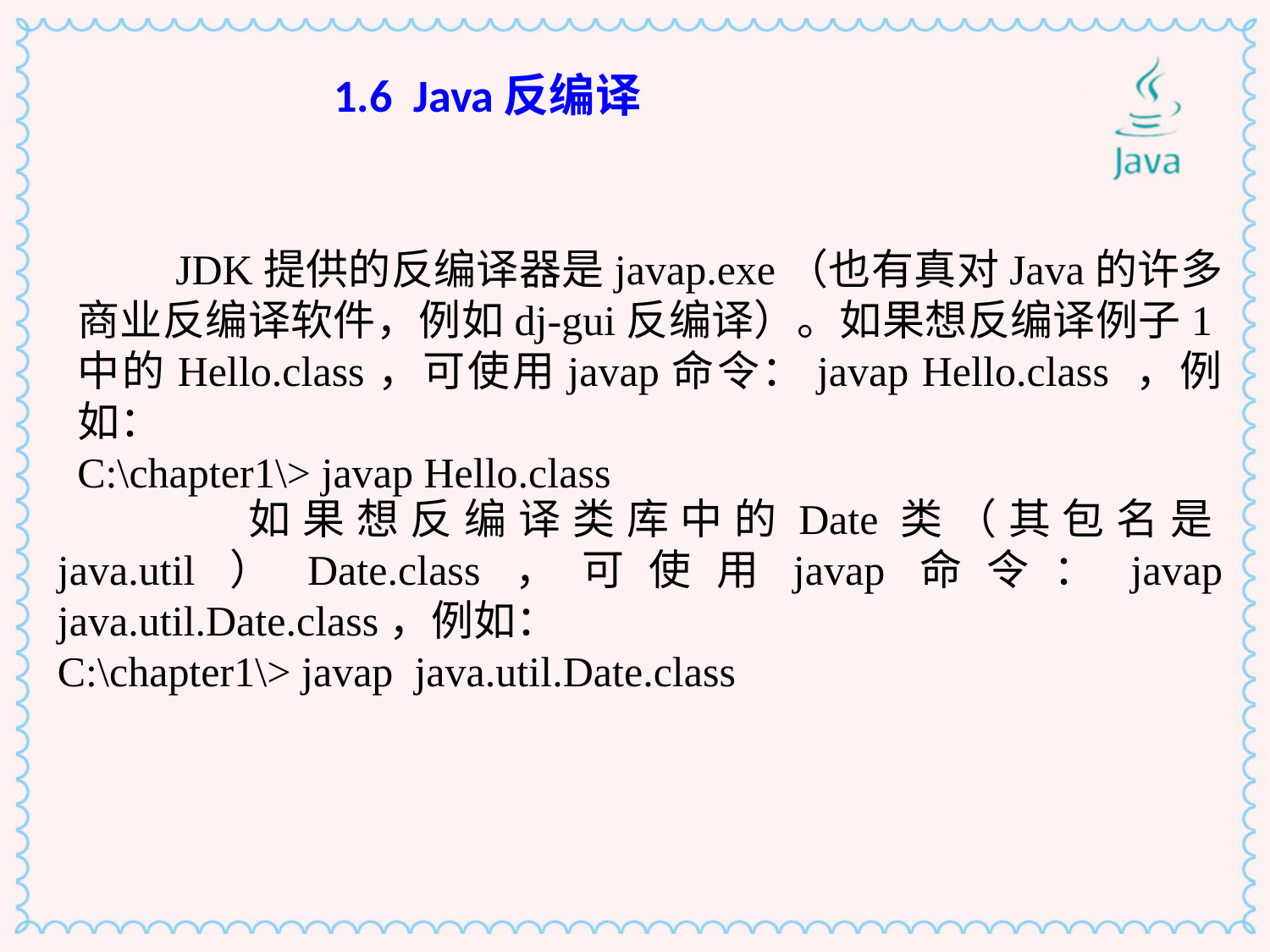

# 1.6  Java反编译
         JDK提供的反编译器是javap.exe（也有真对Java的许多商业反编译软件，例如dj-gui反编译）。如果想反编译例子1中的Hello.class，可使用javap命令：javap Hello.class ，例如：
C:\chapter1\> javap Hello.class
        如果想反编译类库中的Date类（其包名是java.util）Date.class，可使用javap命令：javap java.util.Date.class，例如：
C:\chapter1\> javap  java.util.Date.class